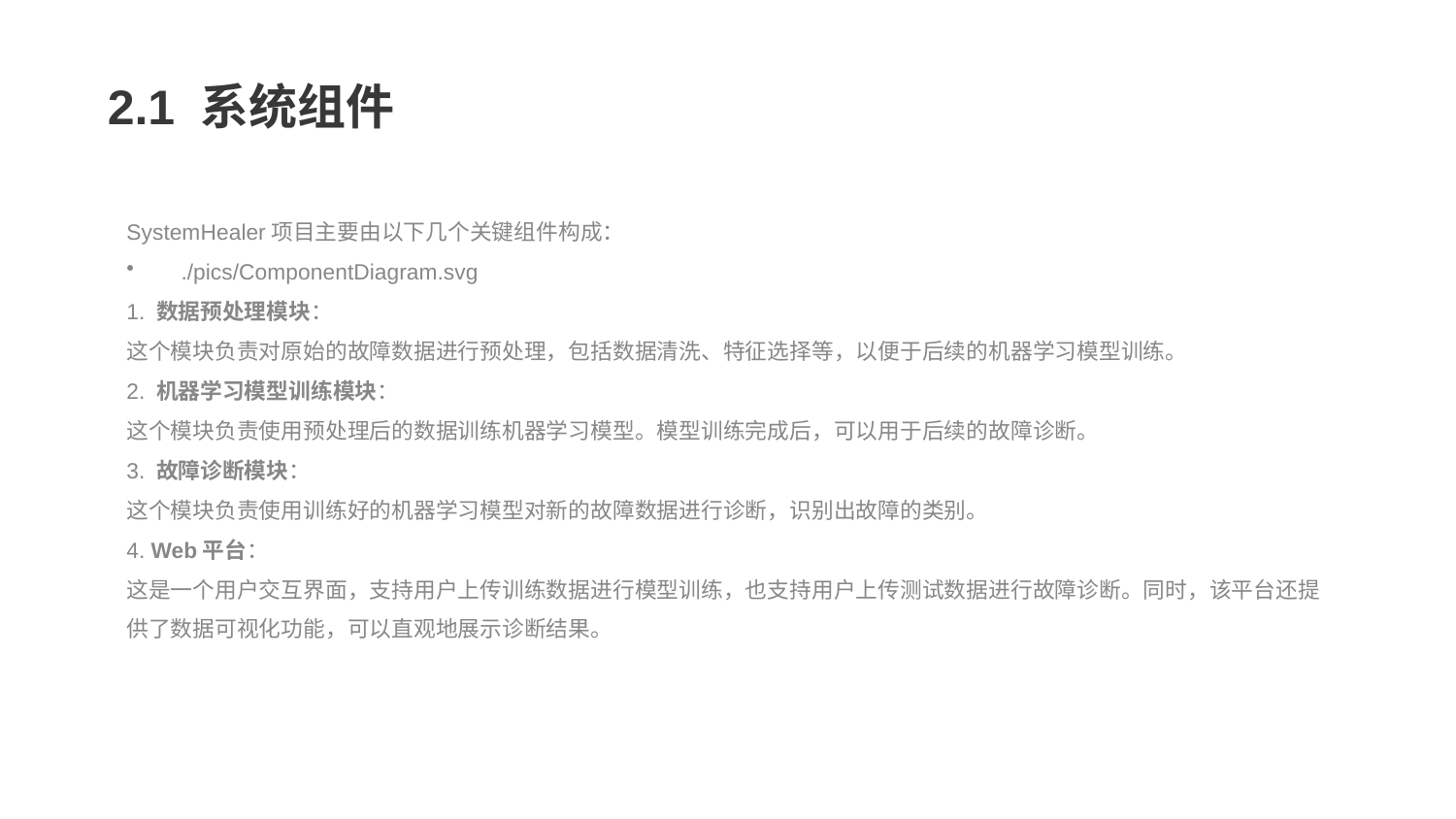

2.1 系统组件
SystemHealer项目主要由以下几个关键组件构成：
./pics/ComponentDiagram.svg
1. 数据预处理模块：
这个模块负责对原始的故障数据进行预处理，包括数据清洗、特征选择等，以便于后续的机器学习模型训练。
2. 机器学习模型训练模块：
这个模块负责使用预处理后的数据训练机器学习模型。模型训练完成后，可以用于后续的故障诊断。
3. 故障诊断模块：
这个模块负责使用训练好的机器学习模型对新的故障数据进行诊断，识别出故障的类别。
4. Web平台：
这是一个用户交互界面，支持用户上传训练数据进行模型训练，也支持用户上传测试数据进行故障诊断。同时，该平台还提供了数据可视化功能，可以直观地展示诊断结果。